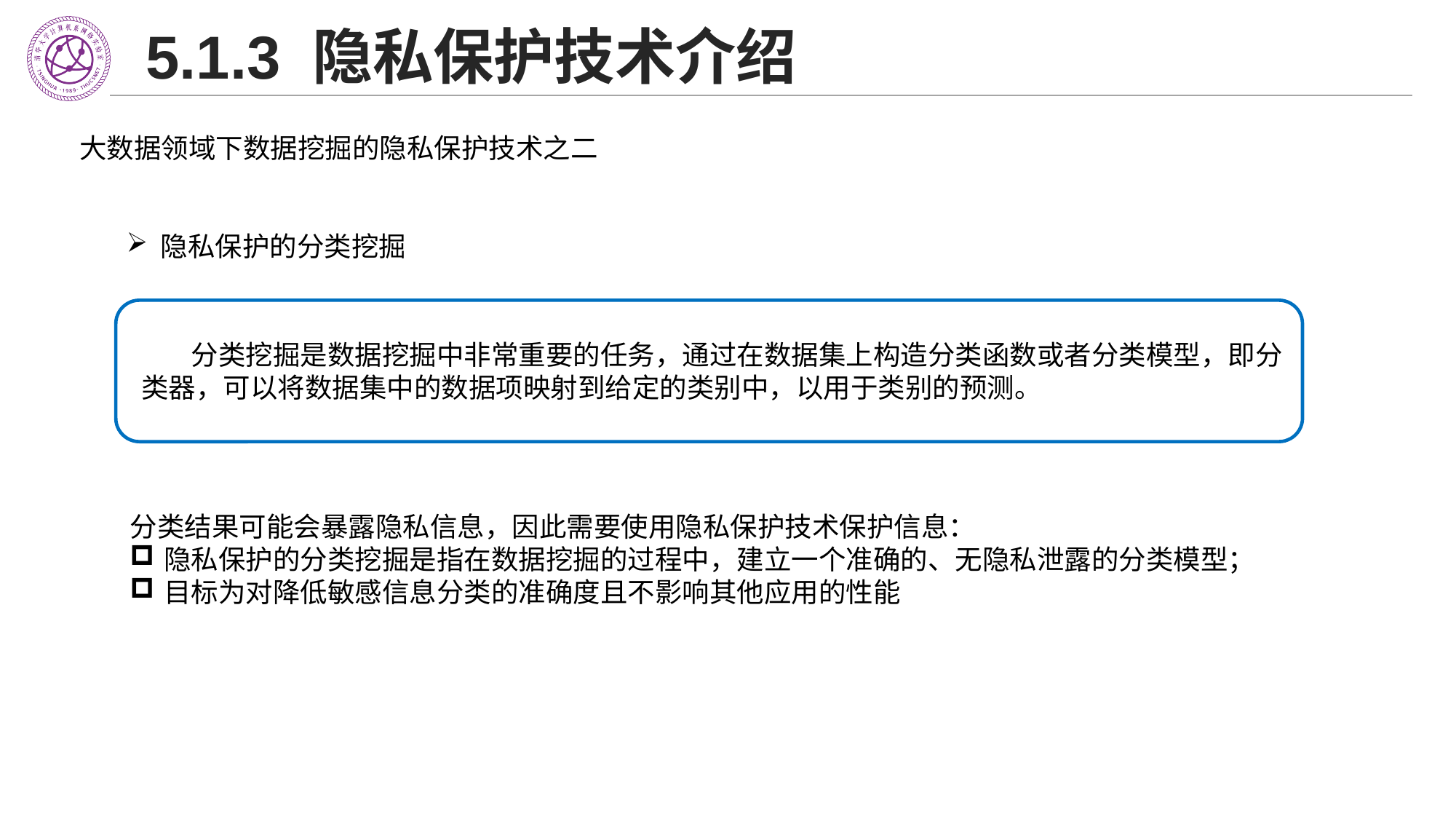

# 5.1.3 隐私保护技术介绍
大数据领域下数据挖掘的隐私保护技术之二
隐私保护的分类挖掘

       分类挖掘是数据挖掘中非常重要的任务，通过在数据集上构造分类函数或者分类模型，即分类器，可以将数据集中的数据项映射到给定的类别中，以用于类别的预测。
分类结果可能会暴露隐私信息，因此需要使用隐私保护技术保护信息：
隐私保护的分类挖掘是指在数据挖掘的过程中，建立一个准确的、无隐私泄露的分类模型；
目标为对降低敏感信息分类的准确度且不影响其他应用的性能